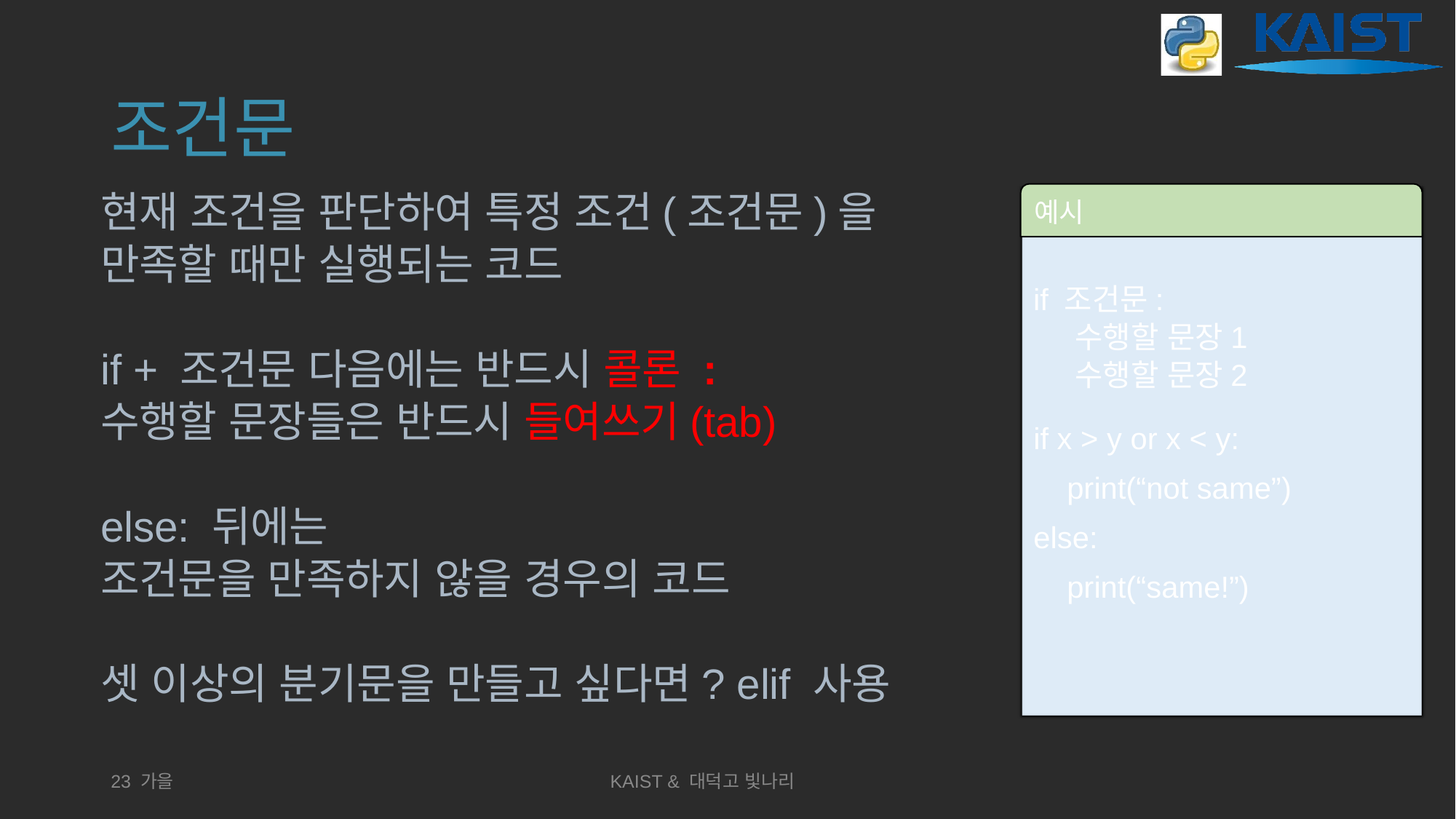

# 조건문

현재 조건을 판단하여 특정 조건(조건문)을
만족할 때만 실행되는 코드

if + 조건문 다음에는 반드시 콜론 :
수행할 문장들은 반드시 들여쓰기(tab)

else: 뒤에는
조건문을 만족하지 않을 경우의 코드

셋 이상의 분기문을 만들고 싶다면? elif 사용

예시
if 조건문:
    수행할 문장1
    수행할 문장2

if x > y or x < y:
    print(“not same”)
else:
    print(“same!”)
23 가을
KAIST & 대덕고 빛나리